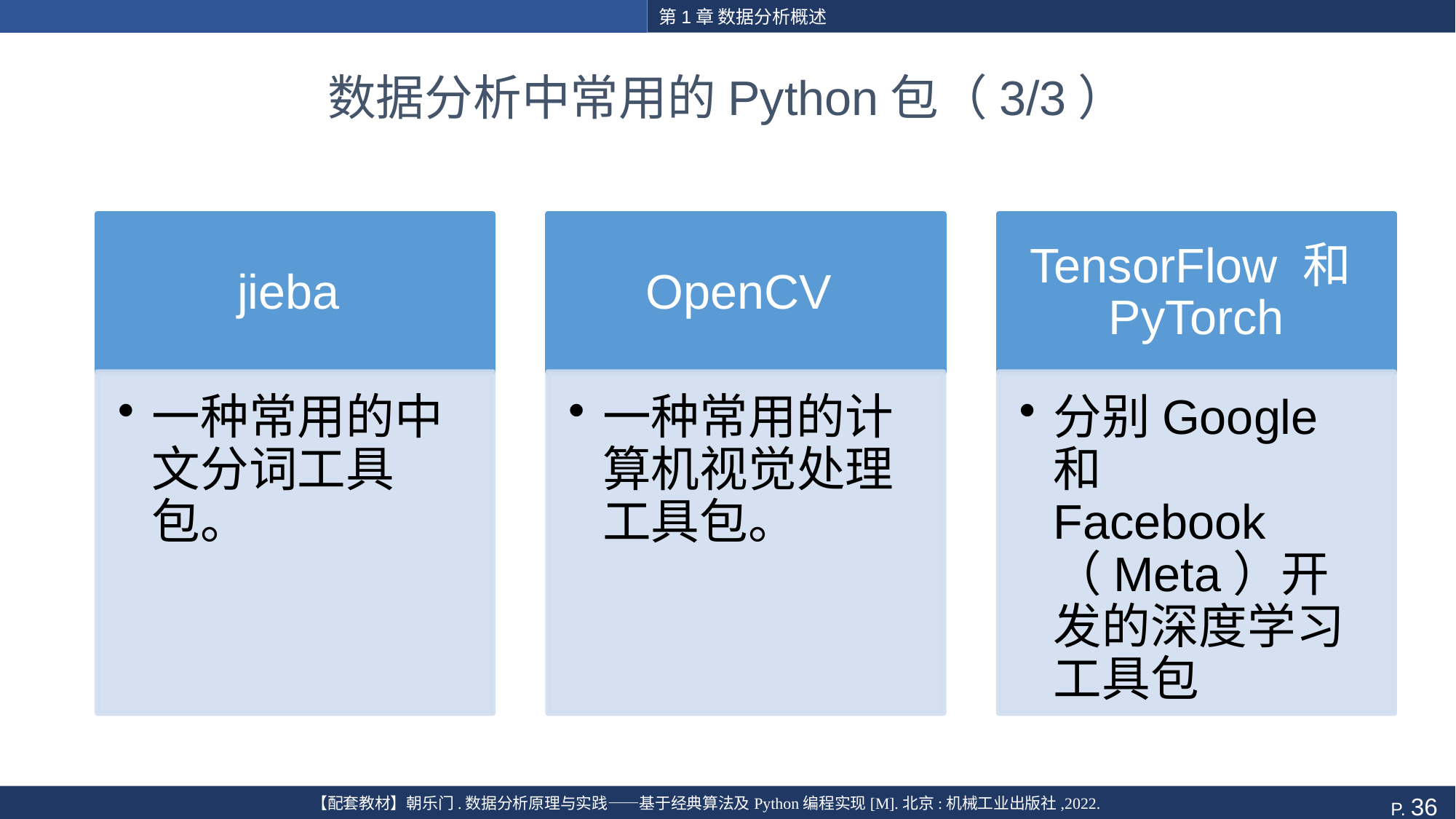

第1章 数据分析概述
# 数据分析中常用的Python包（3/3）
jieba
一种常用的中文分词工具包。
OpenCV
一种常用的计算机视觉处理工具包。
TensorFlow 和PyTorch
分别Google和Facebook（Meta）开发的深度学习工具包